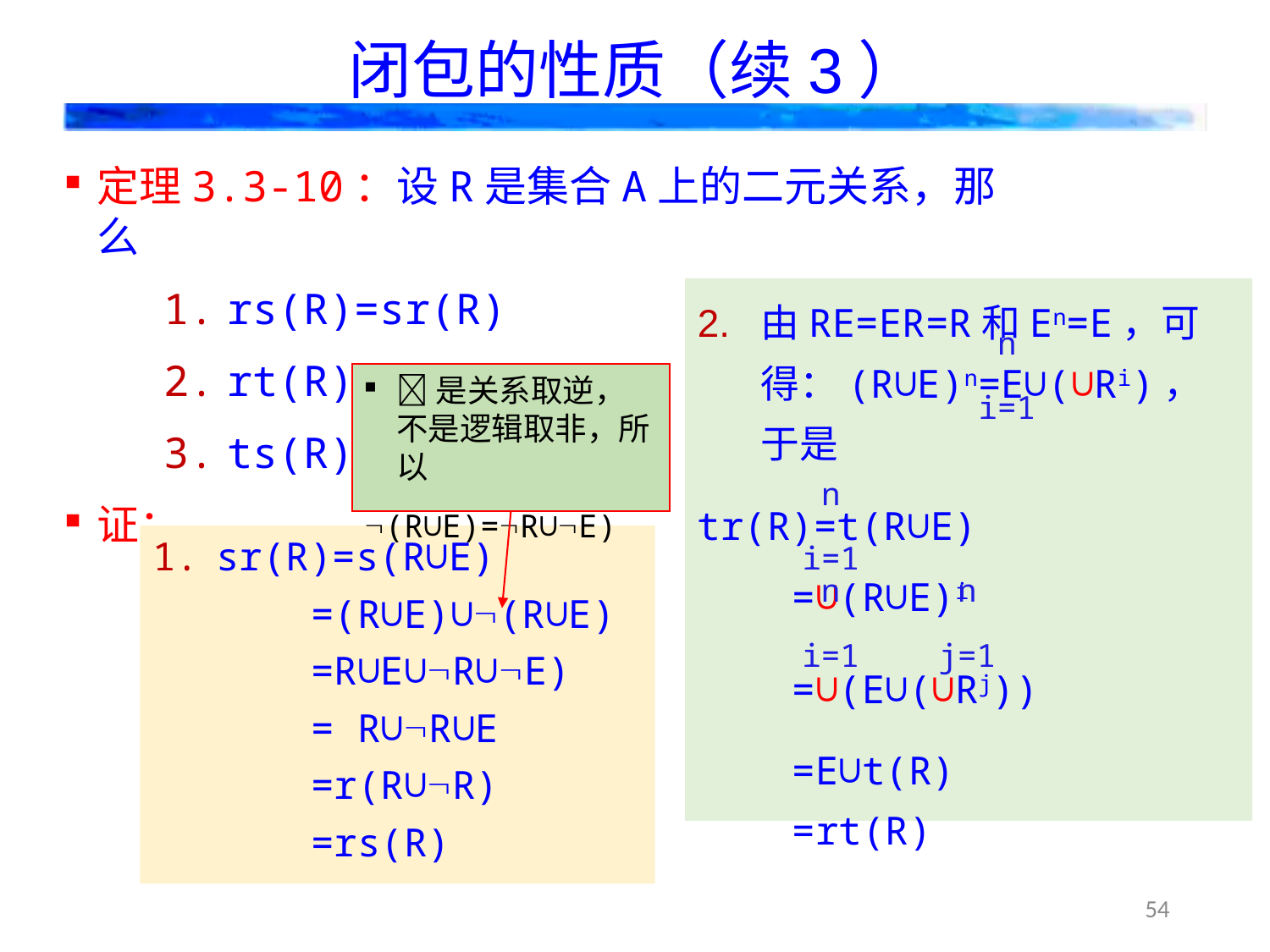

# 闭包的性质（续3）
定理3.3-10：设R是集合A上的二元关系，那么
rs(R)=sr(R)
rt(R)=tr(R)
ts(R)⊇st(R)
证：
由RE=ER=R和En=E，可得：(R∪E)n=E∪(∪Ri)，于是
tr(R)=t(R∪E)
=∪(R∪E)i
=∪(E∪(∪Rj))
=E∪t(R)
=rt(R)
n
i=1
n
i=1
n
i=1
n
j=1
¬是关系取逆，不是逻辑取非，所以
¬(R∪E)=¬R∪¬E)

sr(R)=s(R∪E)
=(R∪E)∪¬(R∪E)
=R∪E∪¬R∪¬E)
= R∪¬R∪E
=r(R∪¬R)
=rs(R)
54